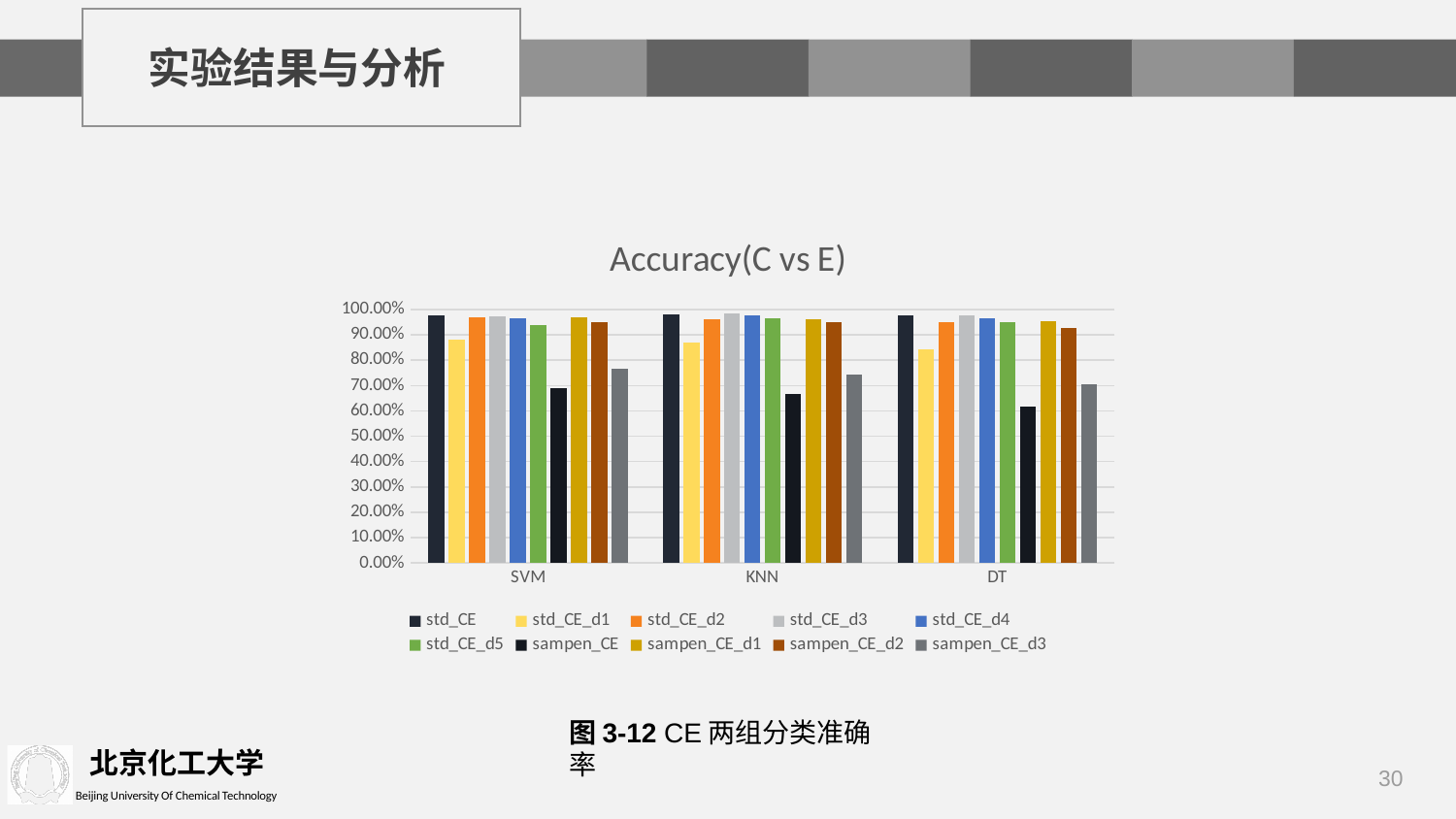

实验结果与分析

### Chart: Accuracy(C vs E)

| Category | std_CE | std_CE_d1 | std_CE_d2 | std_CE_d3 | std_CE_d4 | std_CE_d5 | sampen_CE | sampen_CE_d1 | sampen_CE_d2 | sampen_CE_d3 |
|---|---|---|---|---|---|---|---|---|---|---|
| SVM | 0.977917 | 0.8825 | 0.969167 | 0.974017 | 0.96625 | 0.937083 | 0.69125 | 0.97 | 0.949583 | 0.766667 |
| KNN | 0.9825 | 0.86917 | 0.96333 | 0.982917 | 0.97875 | 0.96375 | 0.66625 | 0.9625 | 0.95 | 0.74375 |
| DT | 0.9775 | 0.84375 | 0.950417 | 0.975417 | 0.96625 | 0.949583 | 0.618333 | 0.954583 | 0.9275 | 0.70375 |
图3-12 CE两组分类准确率
30